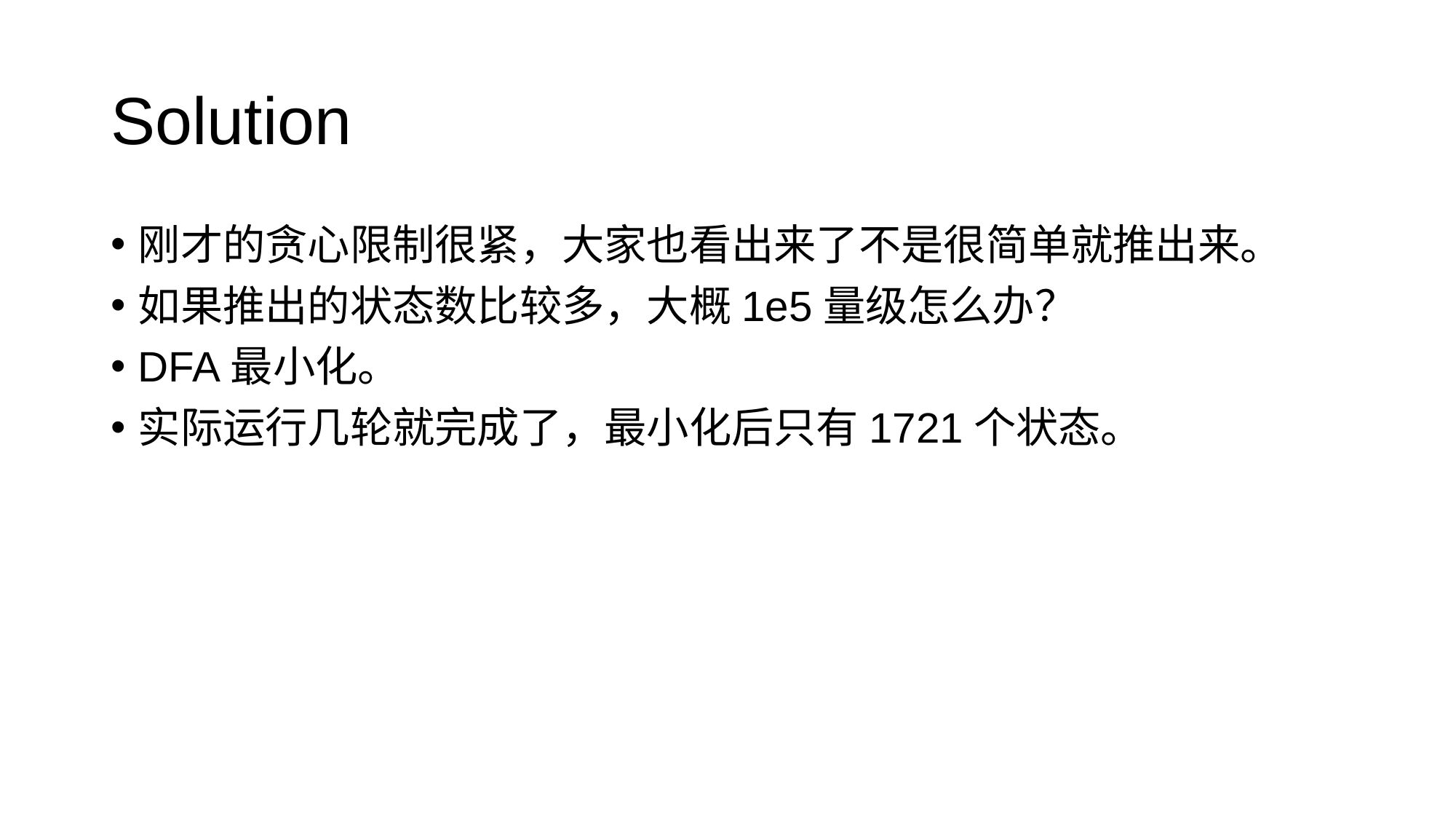

# Solution
刚才的贪心限制很紧，大家也看出来了不是很简单就推出来。
如果推出的状态数比较多，大概1e5量级怎么办？
DFA最小化。
实际运行几轮就完成了，最小化后只有1721个状态。